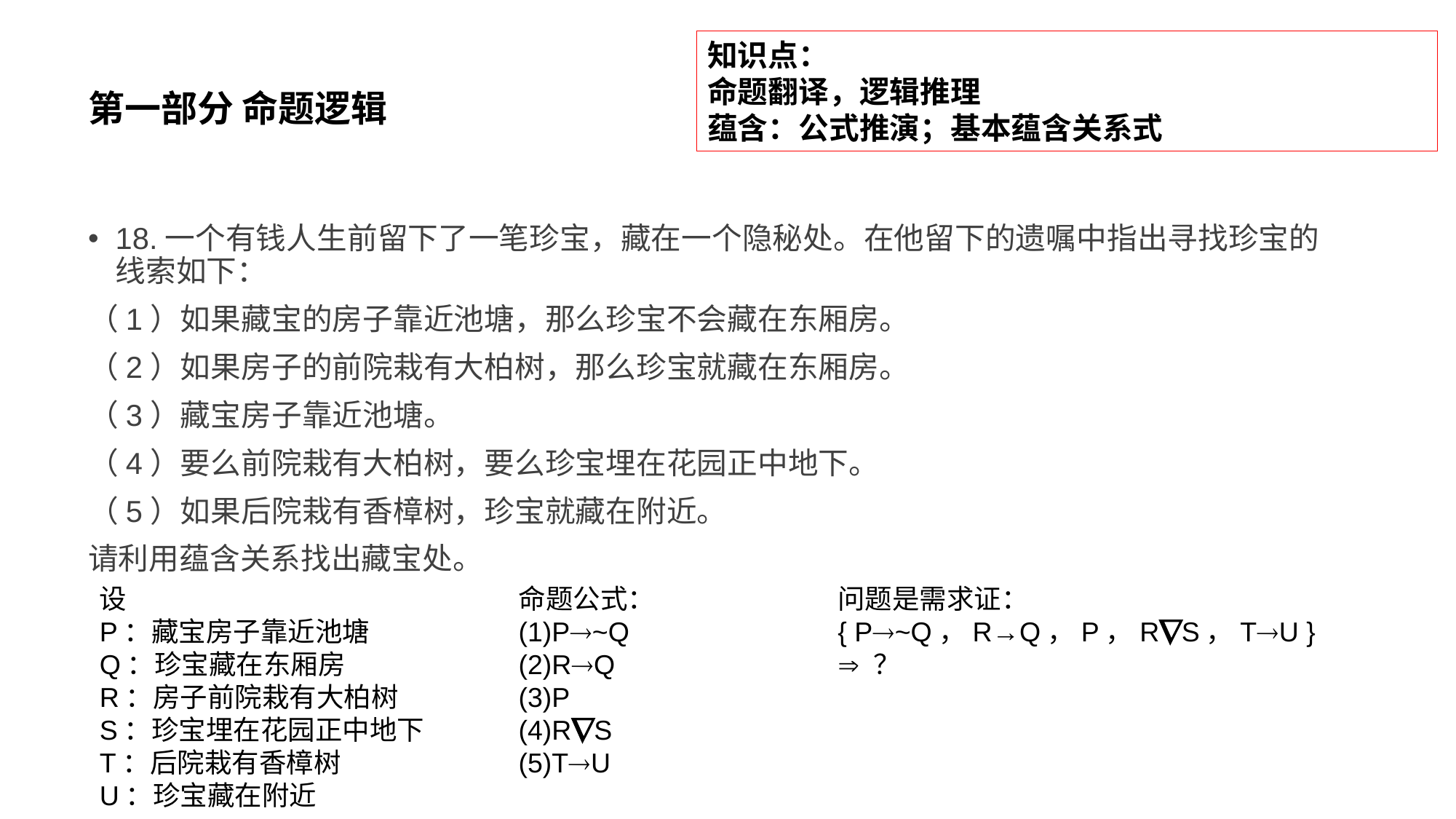

# 第一部分 命题逻辑
知识点：
命题翻译，逻辑推理
蕴含：公式推演；基本蕴含关系式
18.一个有钱人生前留下了一笔珍宝，藏在一个隐秘处。在他留下的遗嘱中指出寻找珍宝的线索如下：
（1）如果藏宝的房子靠近池塘，那么珍宝不会藏在东厢房。
（2）如果房子的前院栽有大柏树，那么珍宝就藏在东厢房。
（3）藏宝房子靠近池塘。
（4）要么前院栽有大柏树，要么珍宝埋在花园正中地下。
（5）如果后院栽有香樟树，珍宝就藏在附近。
请利用蕴含关系找出藏宝处。
设
P：藏宝房子靠近池塘
Q：珍宝藏在东厢房
R：房子前院栽有大柏树
S：珍宝埋在花园正中地下
T：后院栽有香樟树
U：珍宝藏在附近
命题公式：
(1)P→~Q
(2)R→Q
(3)P
(4)R∇S
(5)T→U
问题是需求证：
{ P→~Q，R→Q，P，R∇S，T→U } ⇒ ？